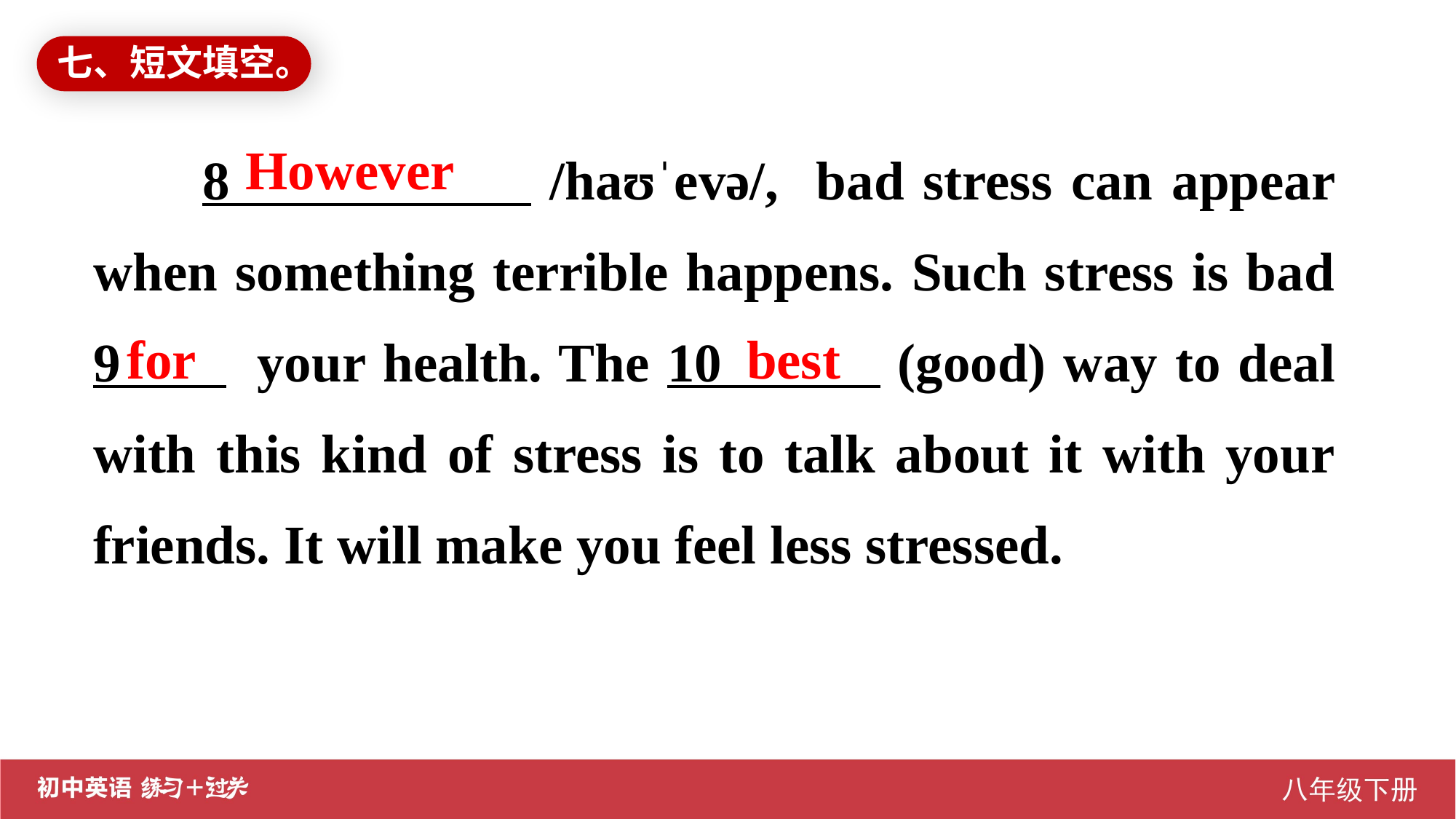

七、短文填空。

8                 /haʊˈevə/,  bad stress can appear when something terrible happens. Such stress is bad 9      . your health. The 10          (good) way to deal with this kind of stress is to talk about it with your friends. It will make you feel less stressed.

However
for
best